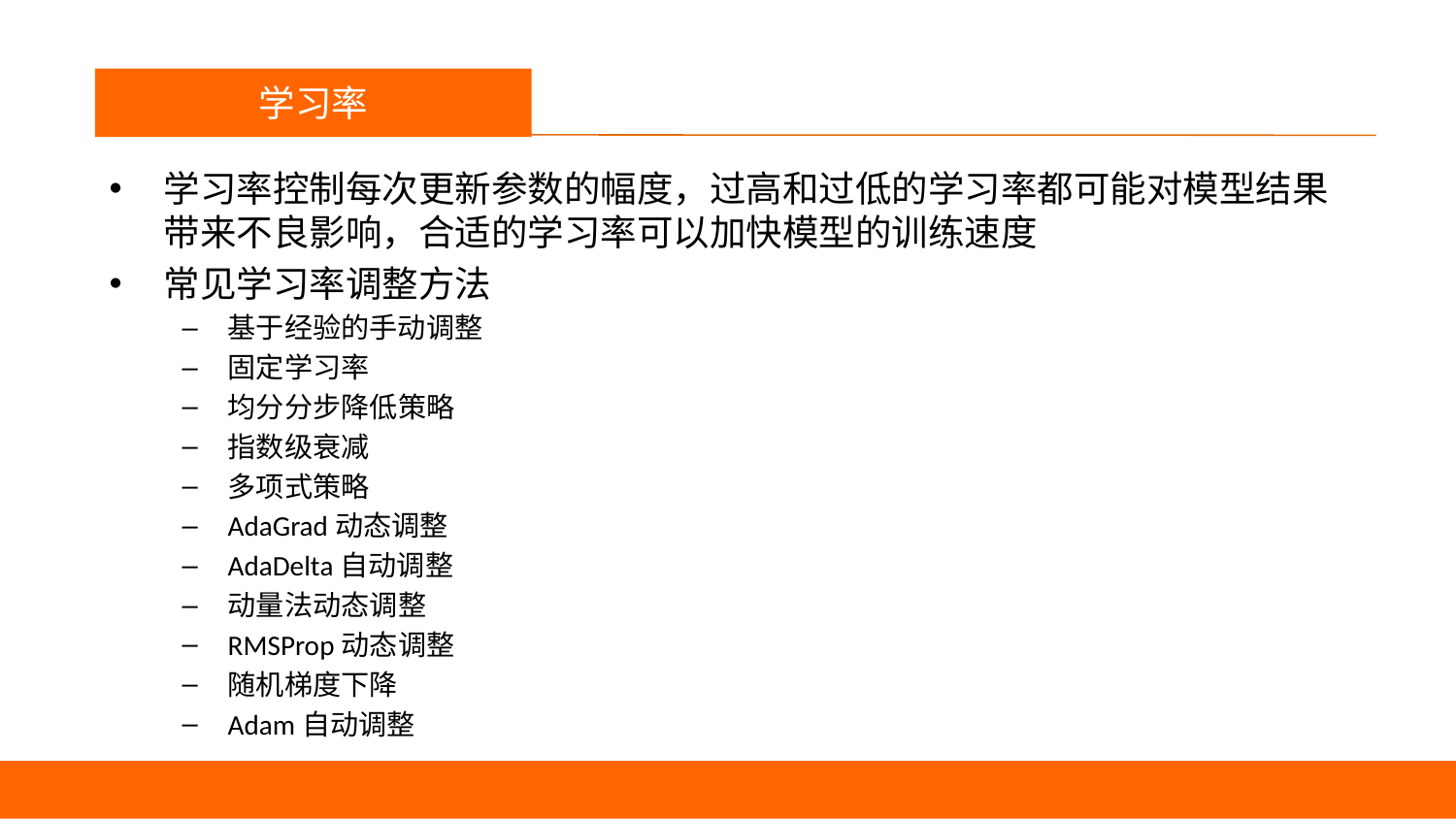

议程
学习率

学习率控制每次更新参数的幅度，过高和过低的学习率都可能对模型结果带来不良影响，合适的学习率可以加快模型的训练速度
常见学习率调整方法
基于经验的手动调整
固定学习率
均分分步降低策略
指数级衰减
多项式策略
AdaGrad动态调整
AdaDelta自动调整
动量法动态调整
RMSProp动态调整
随机梯度下降
Adam自动调整